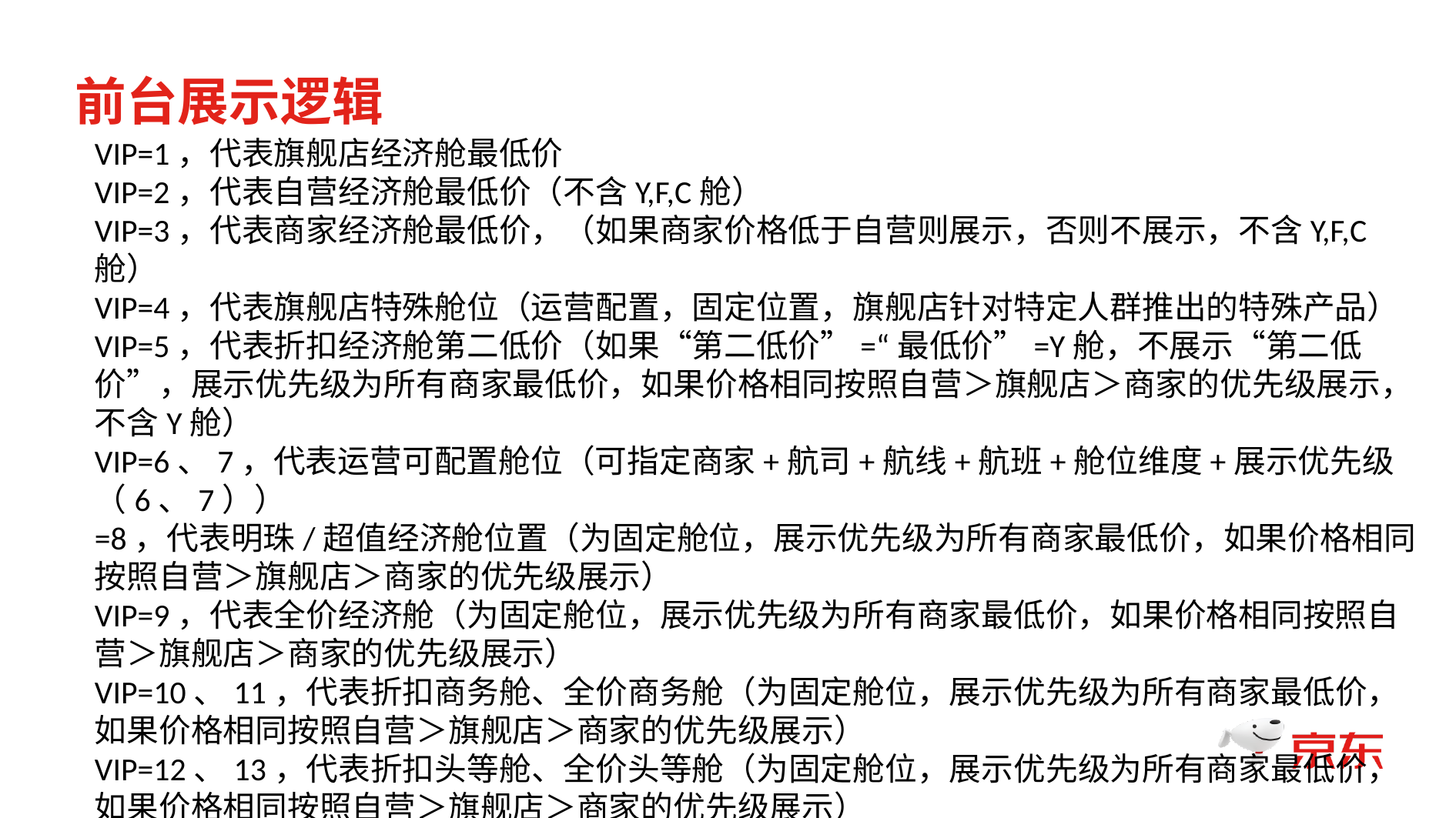

前台展示逻辑
VIP=1，代表旗舰店经济舱最低价
VIP=2，代表自营经济舱最低价（不含Y,F,C舱）
VIP=3，代表商家经济舱最低价，（如果商家价格低于自营则展示，否则不展示，不含Y,F,C舱）
VIP=4，代表旗舰店特殊舱位（运营配置，固定位置，旗舰店针对特定人群推出的特殊产品）
VIP=5，代表折扣经济舱第二低价（如果“第二低价”=“最低价”=Y舱，不展示“第二低价”，展示优先级为所有商家最低价，如果价格相同按照自营＞旗舰店＞商家的优先级展示，不含Y舱）
VIP=6、7，代表运营可配置舱位（可指定商家+航司+航线+航班+舱位维度+展示优先级（6、7））
=8，代表明珠/超值经济舱位置（为固定舱位，展示优先级为所有商家最低价，如果价格相同按照自营＞旗舰店＞商家的优先级展示）
VIP=9，代表全价经济舱（为固定舱位，展示优先级为所有商家最低价，如果价格相同按照自营＞旗舰店＞商家的优先级展示）
VIP=10、11，代表折扣商务舱、全价商务舱（为固定舱位，展示优先级为所有商家最低价，如果价格相同按照自营＞旗舰店＞商家的优先级展示）
VIP=12、13，代表折扣头等舱、全价头等舱（为固定舱位，展示优先级为所有商家最低价，如果价格相同按照自营＞旗舰店＞商家的优先级展示）